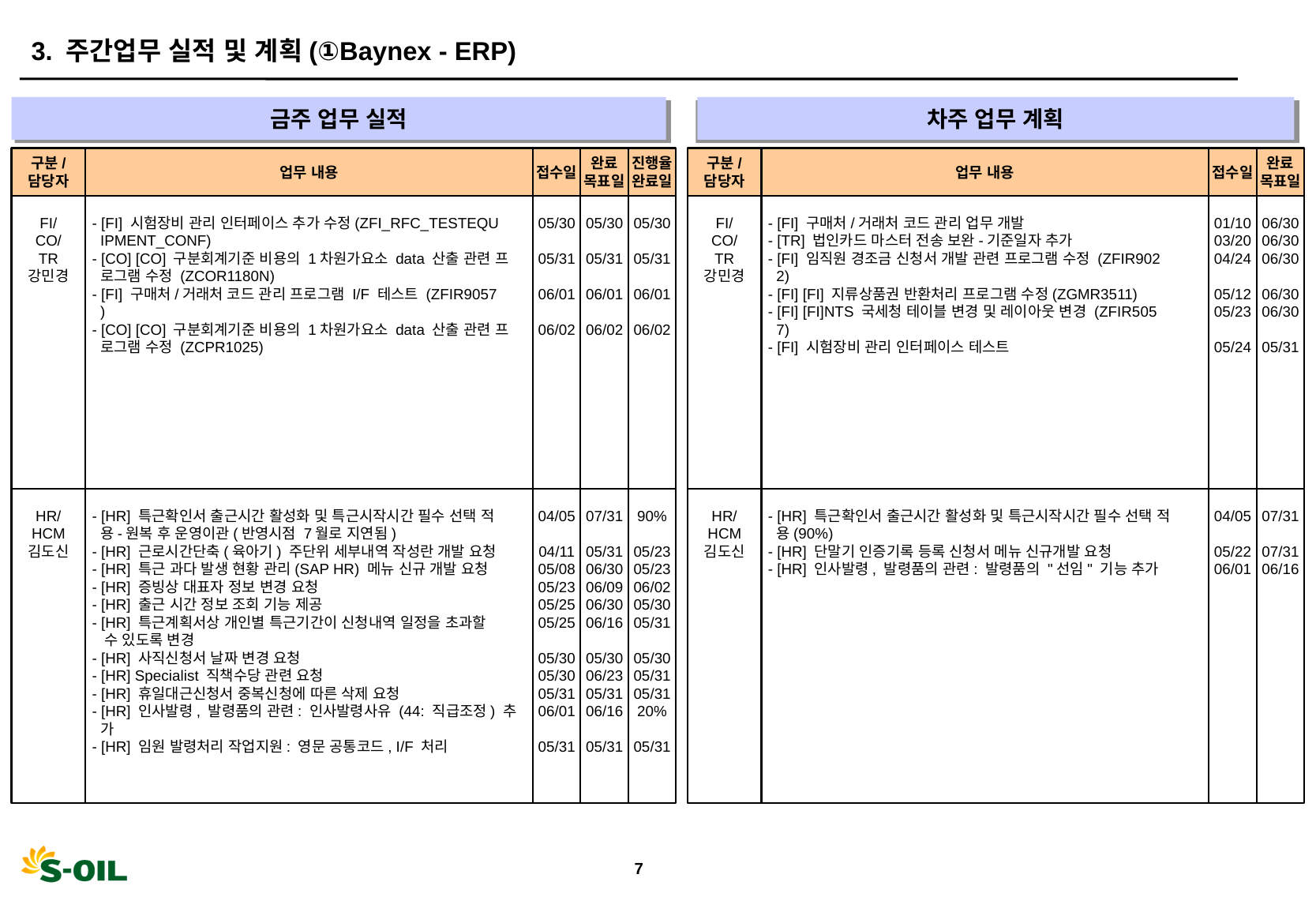

3. 주간업무 실적 및 계획(①Baynex - ERP)
금주 업무 실적
차주 업무 계획
" "
" "
구분/
담당자
업무 내용
접수일
완료
목표일
진행율
완료일
구분/
담당자
업무 내용
접수일
완료
목표일
FI/
CO/
TR
강민경

- [FI] 시험장비 관리 인터페이스 추가 수정(ZFI_RFC_TESTEQU
  IPMENT_CONF)
- [CO] [CO] 구분회계기준 비용의 1차원가요소 data 산출 관련 프
  로그램 수정 (ZCOR1180N)
- [FI] 구매처/거래처 코드 관리 프로그램 I/F 테스트 (ZFIR9057
  )
- [CO] [CO] 구분회계기준 비용의 1차원가요소 data 산출 관련 프
  로그램 수정 (ZCPR1025)
05/30
05/31
06/01
06/02
05/30
05/31
06/01
06/02
05/30
05/31
06/01
06/02
FI/
CO/
TR
강민경

- [FI] 구매처/거래처 코드 관리 업무 개발
- [TR] 법인카드 마스터 전송 보완-기준일자 추가
- [FI] 임직원 경조금 신청서 개발 관련 프로그램 수정 (ZFIR902
  2)
- [FI] [FI] 지류상품권 반환처리 프로그램 수정(ZGMR3511)
- [FI] [FI]NTS 국세청 테이블 변경 및 레이아웃 변경 (ZFIR505
  7)
- [FI] 시험장비 관리 인터페이스 테스트
01/10
03/20
04/24
05/12
05/23
05/24
06/30
06/30
06/30
06/30
06/30
05/31
HR/
HCM
김도신

- [HR] 특근확인서 출근시간 활성화 및 특근시작시간 필수 선택 적
  용-원복 후 운영이관(반영시점 7월로 지연됨)
- [HR] 근로시간단축(육아기) 주단위 세부내역 작성란 개발 요청
- [HR] 특근 과다 발생 현황 관리(SAP HR) 메뉴 신규 개발 요청
- [HR] 증빙상 대표자 정보 변경 요청
- [HR] 출근 시간 정보 조회 기능 제공
- [HR] 특근계획서상 개인별 특근기간이 신청내역 일정을 초과할
   수 있도록 변경
- [HR] 사직신청서 날짜 변경 요청
- [HR] Specialist 직책수당 관련 요청
- [HR] 휴일대근신청서 중복신청에 따른 삭제 요청
- [HR] 인사발령, 발령품의 관련: 인사발령사유 (44: 직급조정) 추
  가
- [HR] 임원 발령처리 작업지원: 영문 공통코드, I/F 처리
04/05
04/11
05/08
05/23
05/25
05/25
05/30
05/30
05/31
06/01
05/31
07/31
05/31
06/30
06/09
06/30
06/16
05/30
06/23
05/31
06/16
05/31
90%
05/23
05/23
06/02
05/30
05/31
05/30
05/31
05/31
20%
05/31
HR/
HCM
김도신

- [HR] 특근확인서 출근시간 활성화 및 특근시작시간 필수 선택 적
  용(90%)
- [HR] 단말기 인증기록 등록 신청서 메뉴 신규개발 요청
- [HR] 인사발령, 발령품의 관련: 발령품의 "선임" 기능 추가
04/05
05/22
06/01
07/31
07/31
06/16